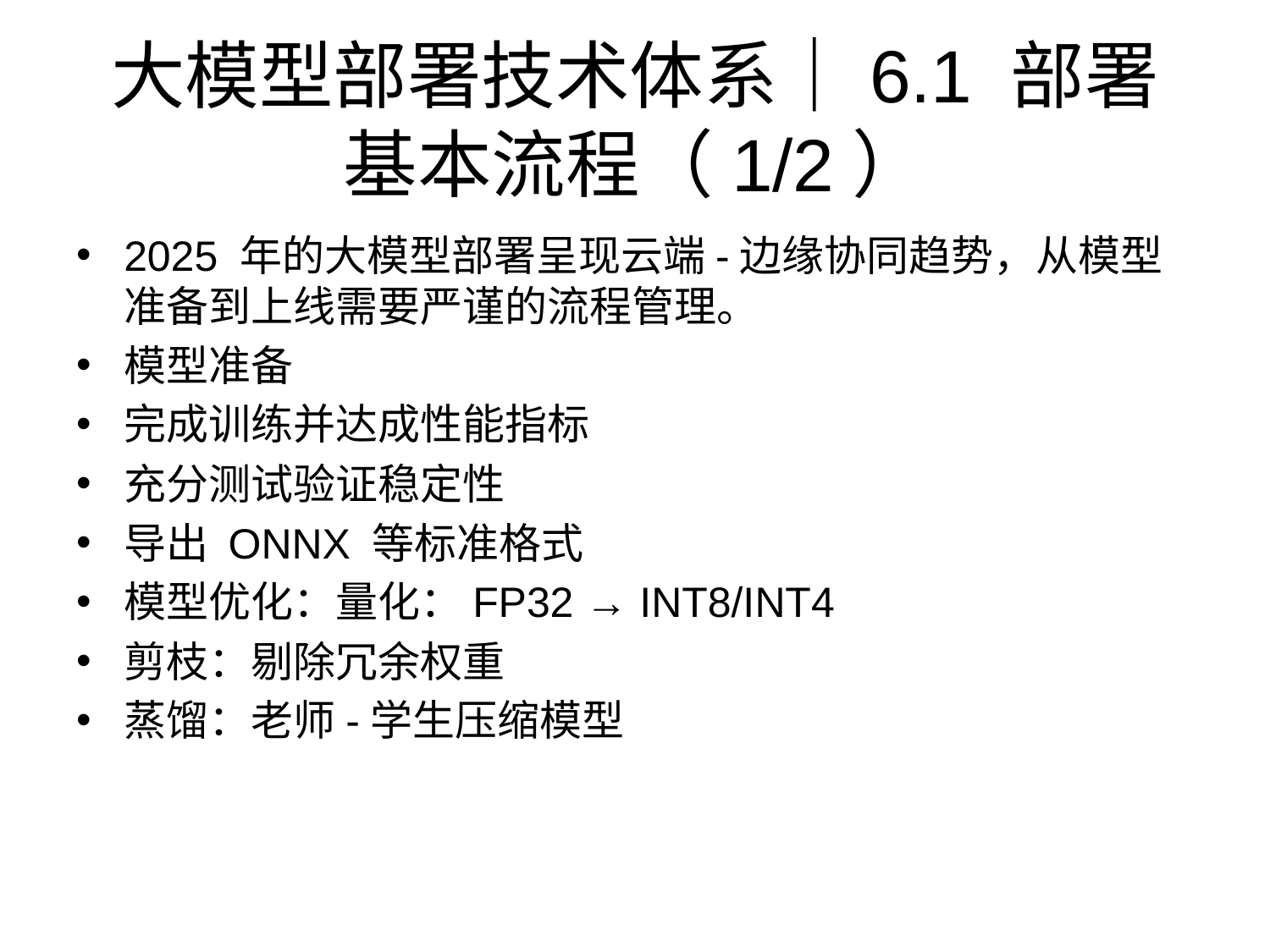

# 大模型部署技术体系｜6.1 部署基本流程（1/2）
2025 年的大模型部署呈现云端-边缘协同趋势，从模型准备到上线需要严谨的流程管理。
模型准备
完成训练并达成性能指标
充分测试验证稳定性
导出 ONNX 等标准格式
模型优化：量化：FP32 → INT8/INT4
剪枝：剔除冗余权重
蒸馏：老师-学生压缩模型